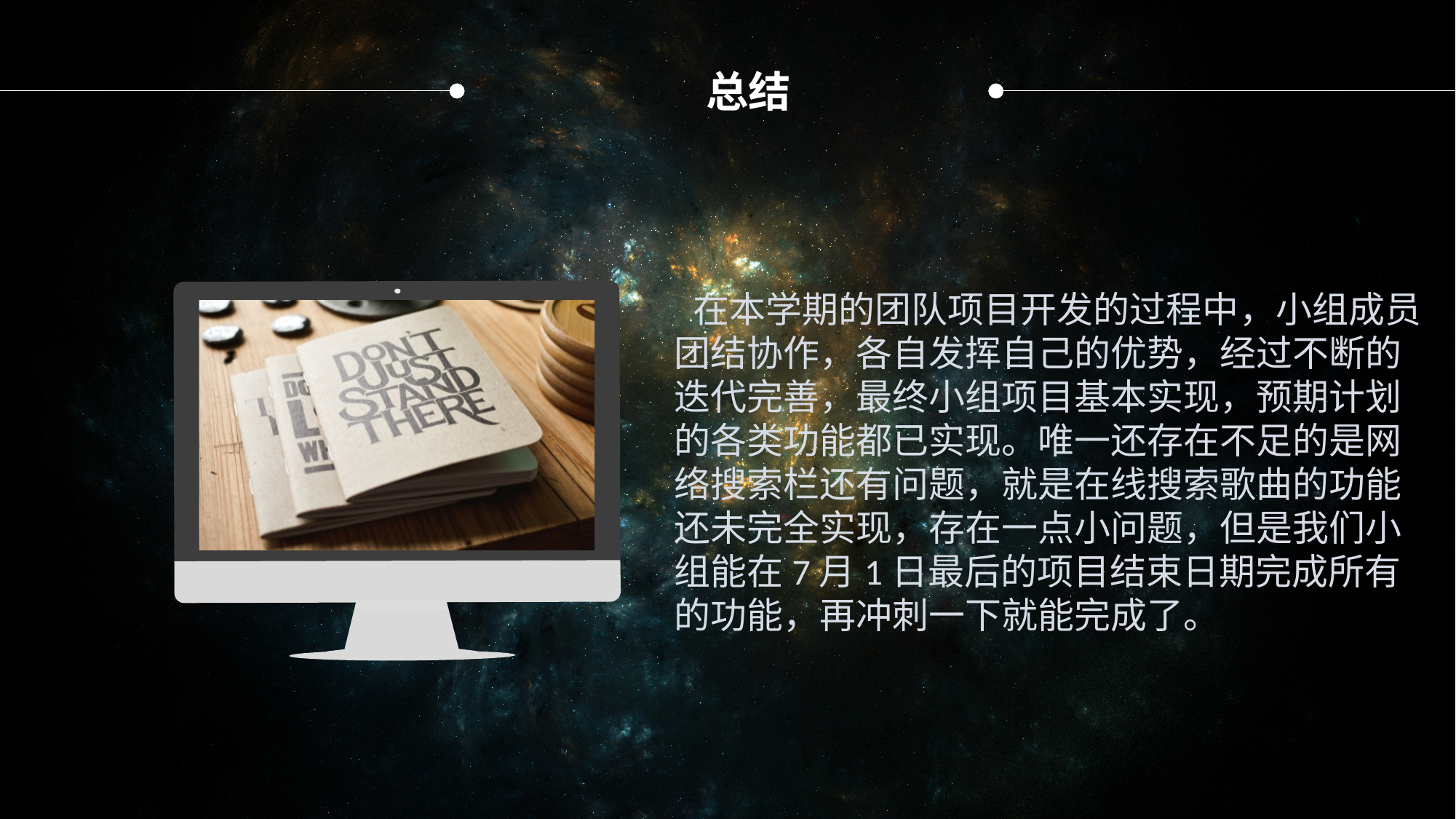

总结

  在本学期的团队项目开发的过程中，小组成员团结协作，各自发挥自己的优势，经过不断的迭代完善，最终小组项目基本实现，预期计划的各类功能都已实现。唯一还存在不足的是网络搜索栏还有问题，就是在线搜索歌曲的功能还未完全实现，存在一点小问题，但是我们小组能在7月1日最后的项目结束日期完成所有的功能，再冲刺一下就能完成了。